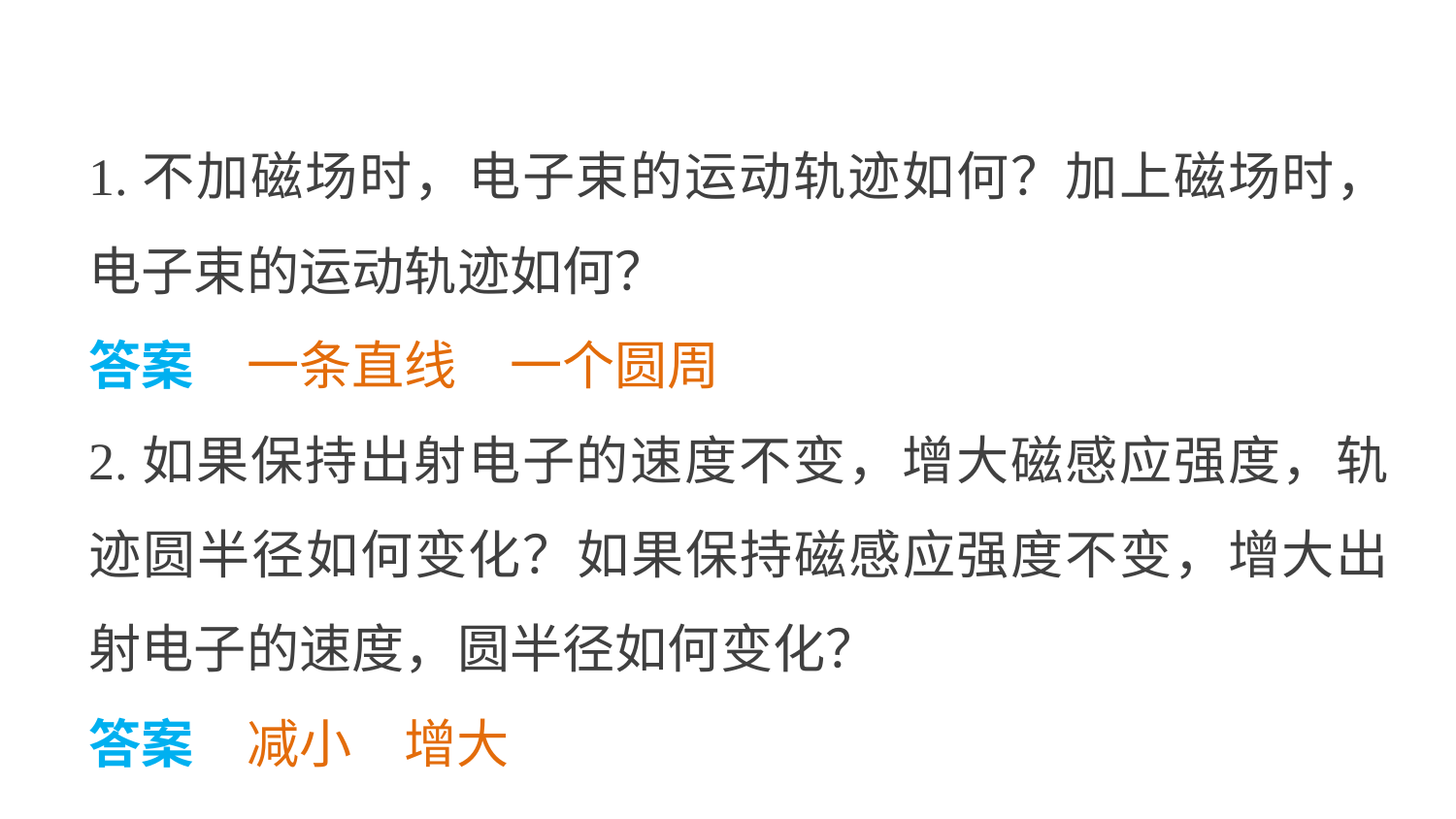

1.不加磁场时，电子束的运动轨迹如何？加上磁场时，电子束的运动轨迹如何？
答案　一条直线　一个圆周
2.如果保持出射电子的速度不变，增大磁感应强度，轨迹圆半径如何变化？如果保持磁感应强度不变，增大出射电子的速度，圆半径如何变化？
答案　减小　增大